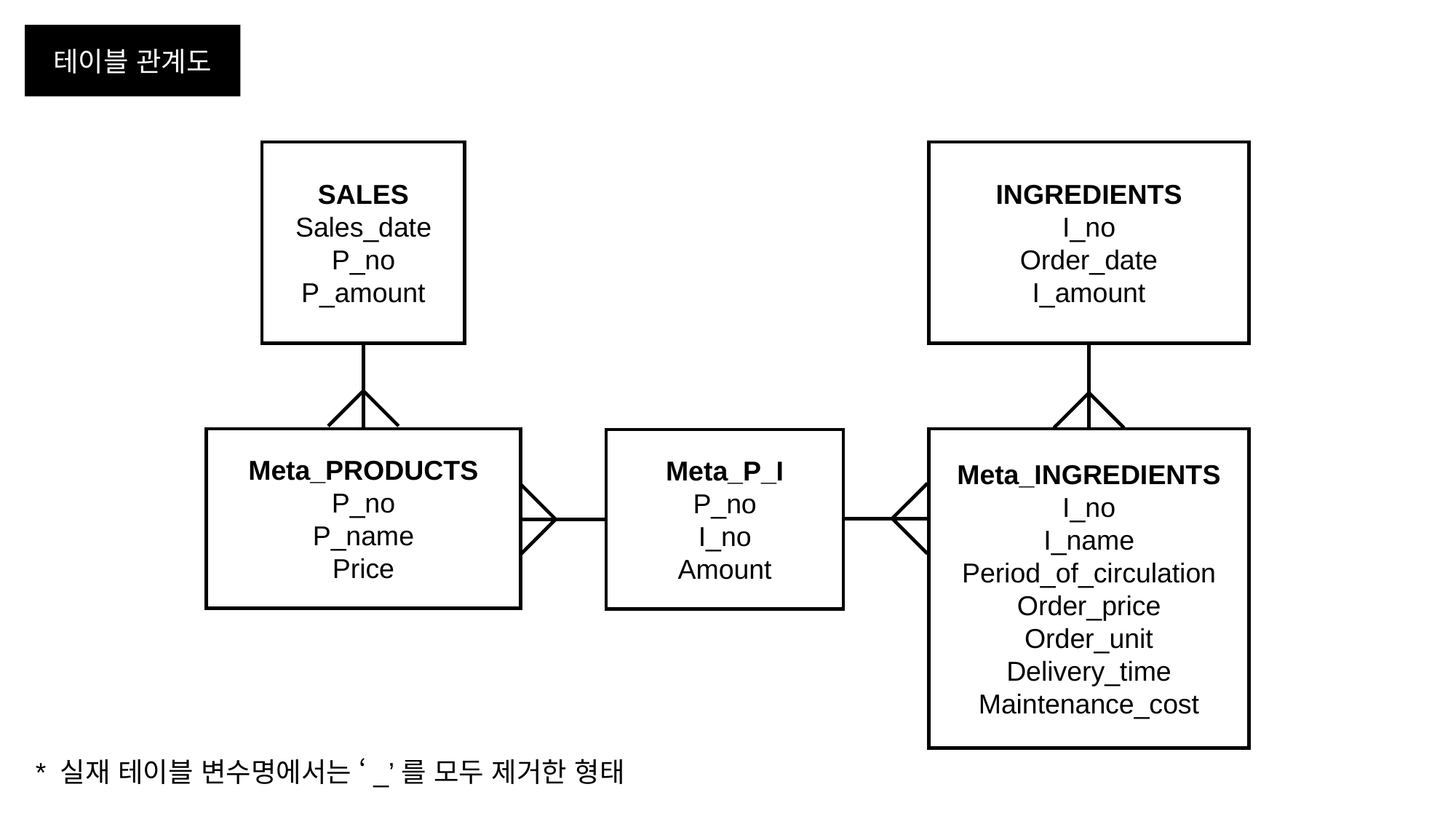

테이블 관계도
SALES
Sales_date
P_no
P_amount
INGREDIENTS
I_no
Order_date
I_amount
Meta_PRODUCTS
P_no
P_name
Price
Meta_INGREDIENTS
I_no
I_name
Period_of_circulation
Order_price
Order_unit
Delivery_time
Maintenance_cost
Meta_P_I
P_no
I_no
Amount
* 실재 테이블 변수명에서는 ‘_’를 모두 제거한 형태